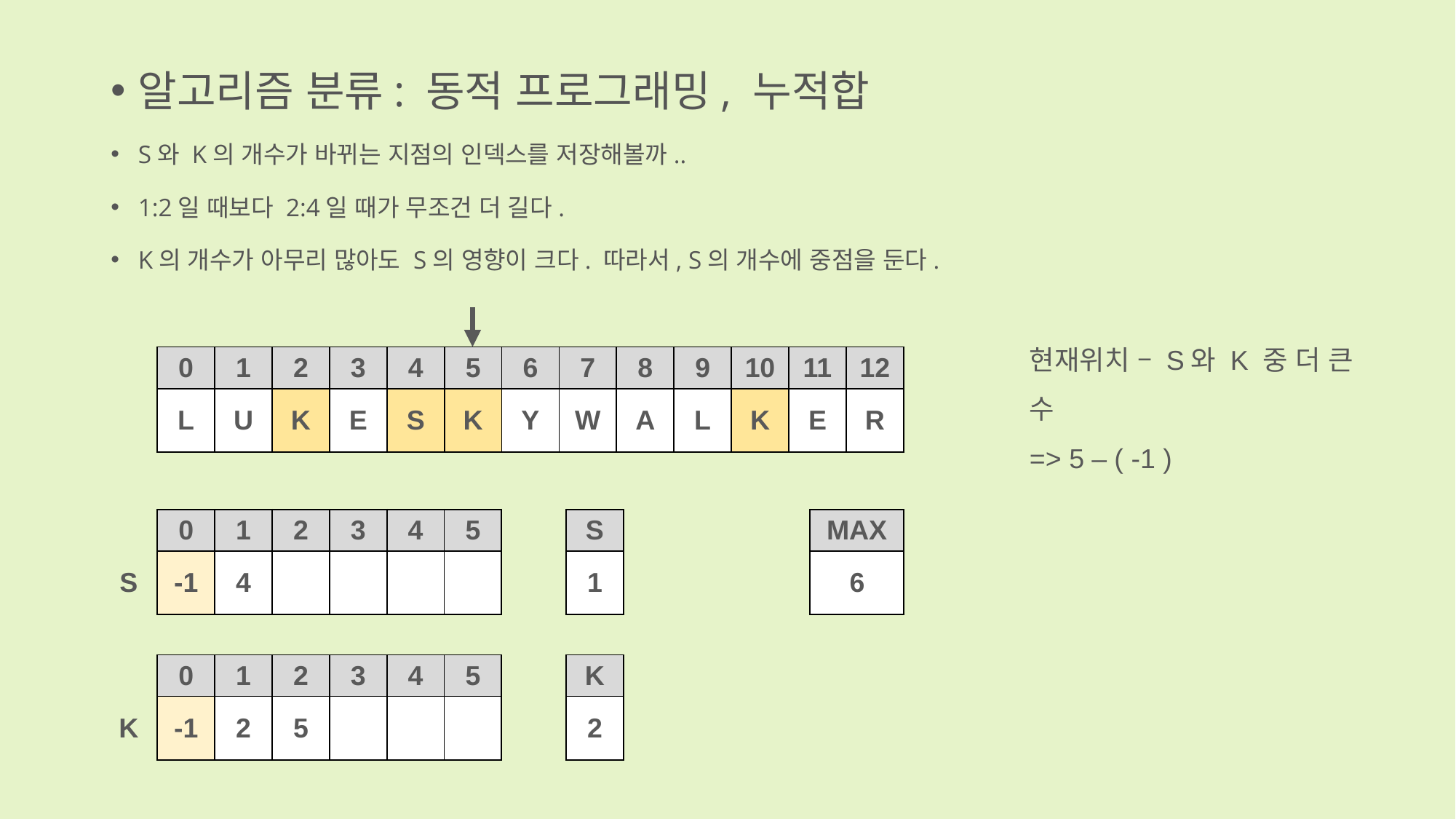

알고리즘 분류: 동적 프로그래밍, 누적합
S와 K의 개수가 바뀌는 지점의 인덱스를 저장해볼까..
1:2일 때보다 2:4일 때가 무조건 더 길다.
K의 개수가 아무리 많아도 S의 영향이 크다. 따라서, S의 개수에 중점을 둔다.
| 0 | 1 | 2 | 3 | 4 | 5 | 6 | 7 | 8 | 9 | 10 | 11 | 12 |
| --- | --- | --- | --- | --- | --- | --- | --- | --- | --- | --- | --- | --- |
| L | U | K | E | S | K | Y | W | A | L | K | E | R |
현재위치 – S와 K 중 더 큰 수
=> 5 – ( -1 )
|  | 0 | 1 | 2 | 3 | 4 | 5 |
| --- | --- | --- | --- | --- | --- | --- |
| S | -1 | 4 |  |  |  |  |
| S |
| --- |
| 1 |
| MAX |
| --- |
| 6 |
|  | 0 | 1 | 2 | 3 | 4 | 5 |
| --- | --- | --- | --- | --- | --- | --- |
| K | -1 | 2 | 5 |  |  |  |
| K |
| --- |
| 2 |